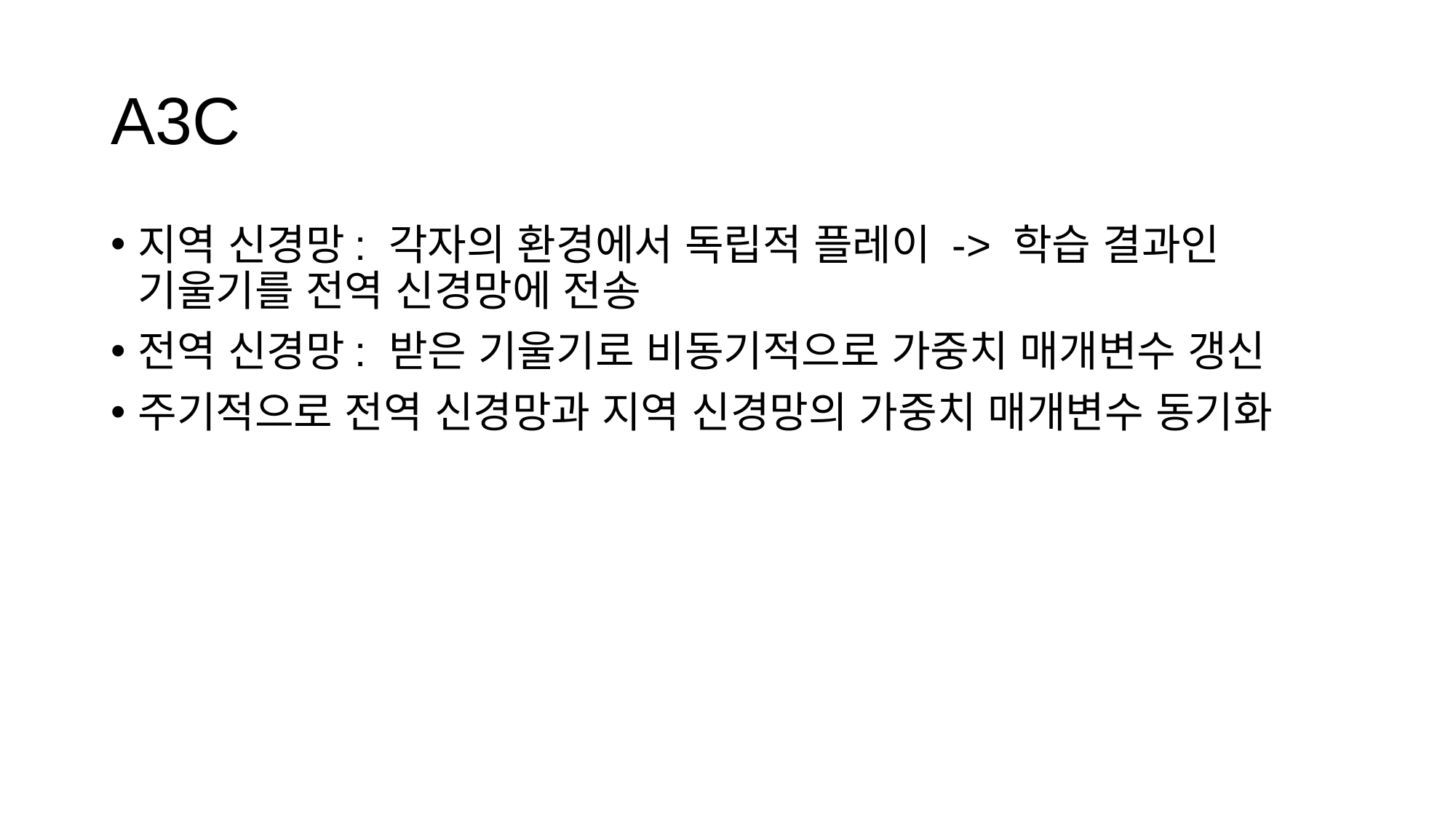

# A3C
지역 신경망: 각자의 환경에서 독립적 플레이 -> 학습 결과인 기울기를 전역 신경망에 전송
전역 신경망: 받은 기울기로 비동기적으로 가중치 매개변수 갱신
주기적으로 전역 신경망과 지역 신경망의 가중치 매개변수 동기화